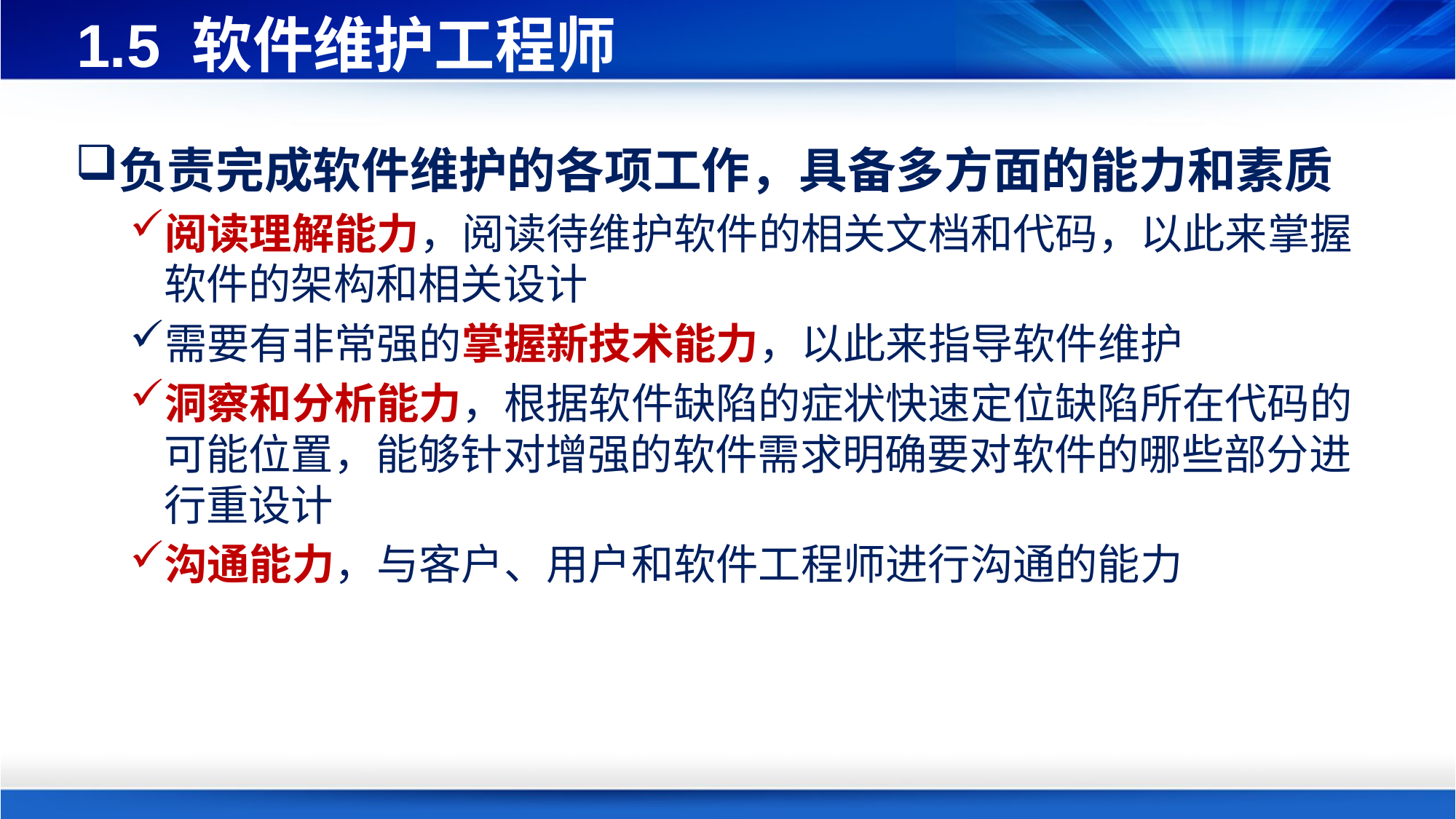

# 1.5 软件维护工程师
负责完成软件维护的各项工作，具备多方面的能力和素质
阅读理解能力，阅读待维护软件的相关文档和代码，以此来掌握软件的架构和相关设计
需要有非常强的掌握新技术能力，以此来指导软件维护
洞察和分析能力，根据软件缺陷的症状快速定位缺陷所在代码的可能位置，能够针对增强的软件需求明确要对软件的哪些部分进行重设计
沟通能力，与客户、用户和软件工程师进行沟通的能力